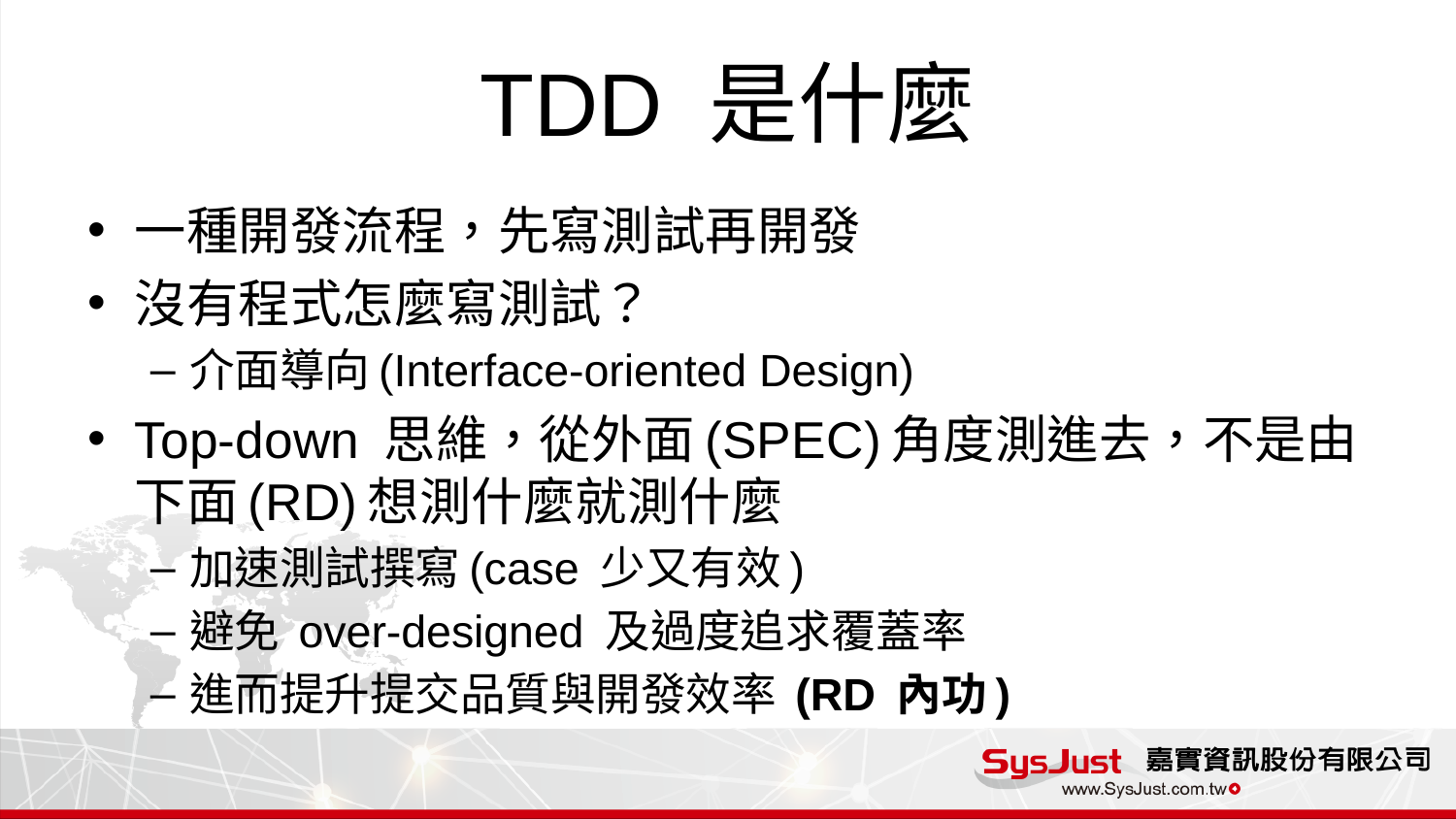

# TDD 是什麼
一種開發流程，先寫測試再開發
沒有程式怎麼寫測試？
介面導向(Interface-oriented Design)
Top-down 思維，從外面(SPEC)角度測進去，不是由下面(RD)想測什麼就測什麼
加速測試撰寫(case 少又有效)
避免 over-designed 及過度追求覆蓋率
進而提升提交品質與開發效率 (RD 內功)